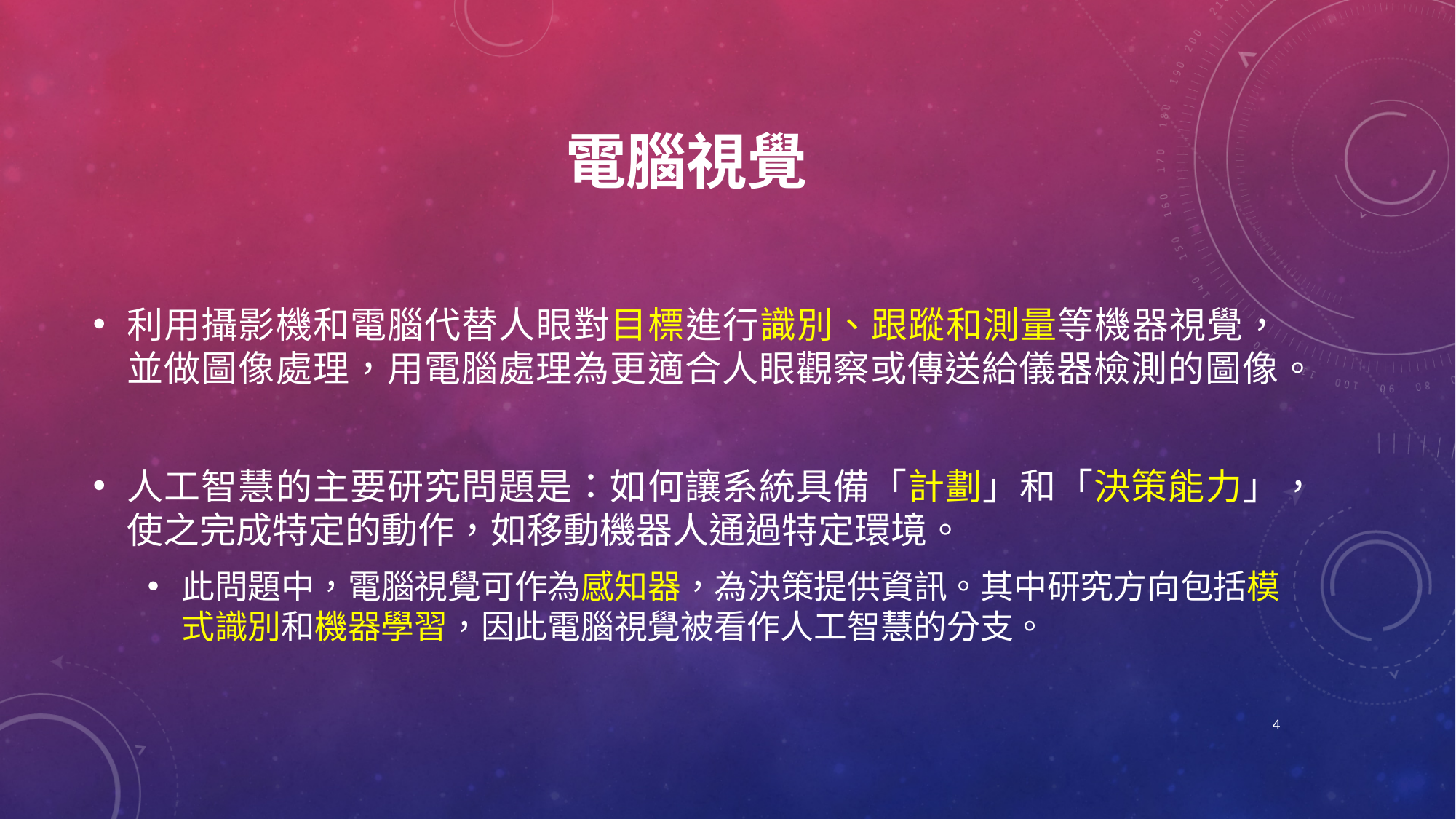

# 電腦視覺
利用攝影機和電腦代替人眼對目標進行識別、跟蹤和測量等機器視覺，並做圖像處理，用電腦處理為更適合人眼觀察或傳送給儀器檢測的圖像。

人工智慧的主要研究問題是：如何讓系統具備「計劃」和「決策能力」，使之完成特定的動作，如移動機器人通過特定環境。
此問題中，電腦視覺可作為感知器，為決策提供資訊。其中研究方向包括模式識別和機器學習，因此電腦視覺被看作人工智慧的分支。
4